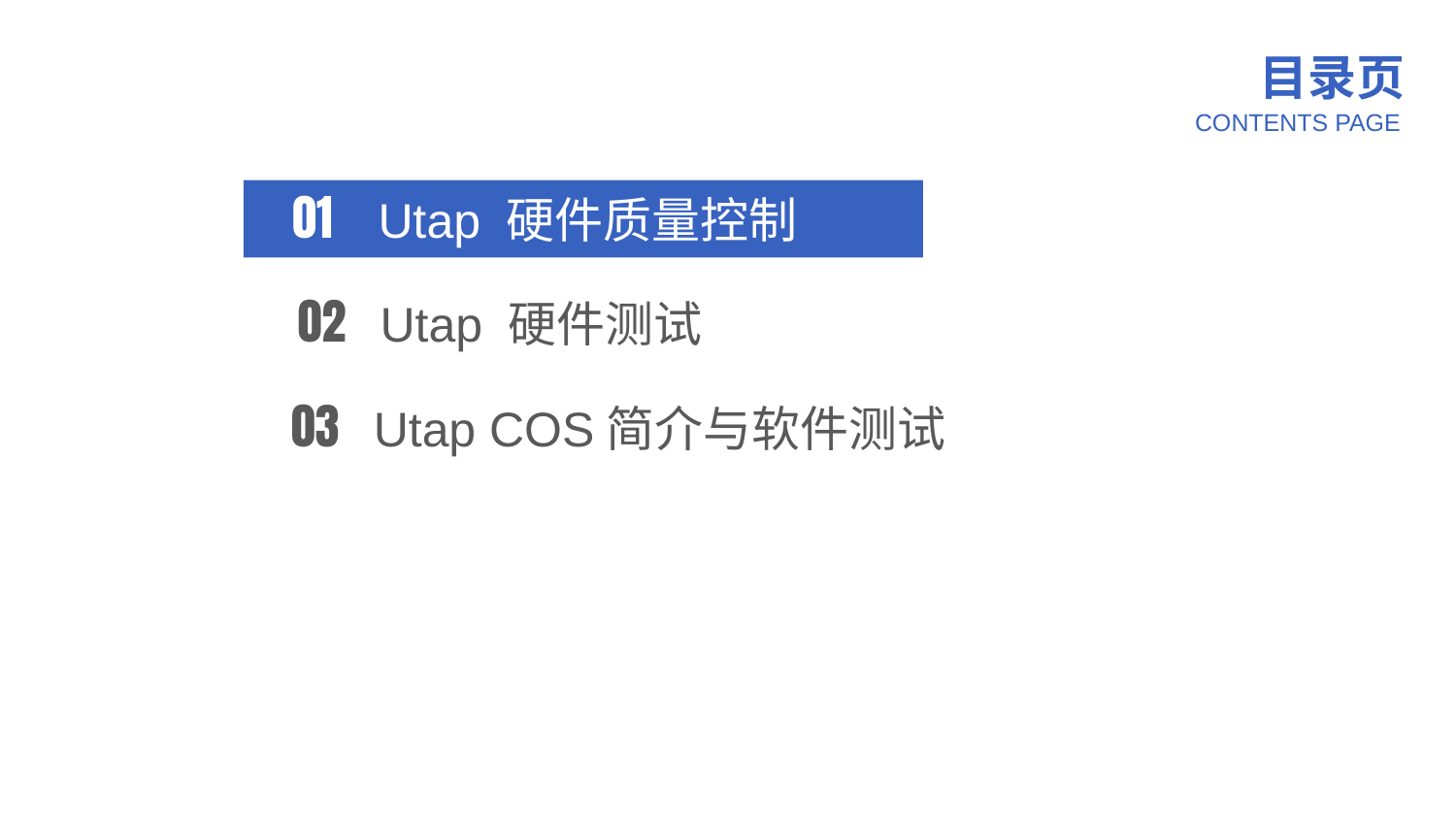

01    Utap 硬件质量控制
02   Utap 硬件测试
03   Utap COS简介与软件测试